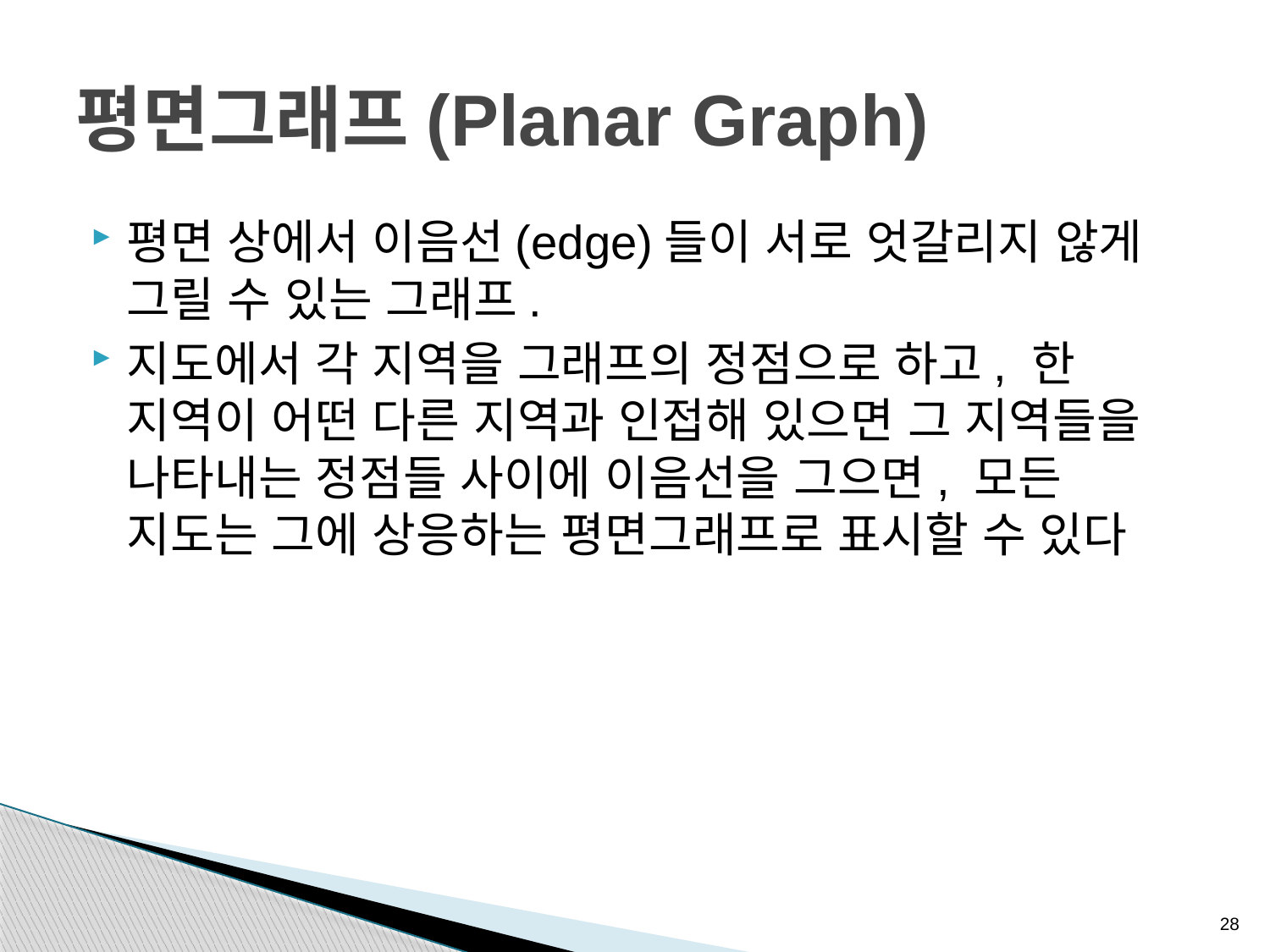

# 평면그래프(Planar Graph)
평면 상에서 이음선(edge)들이 서로 엇갈리지 않게 그릴 수 있는 그래프.
지도에서 각 지역을 그래프의 정점으로 하고, 한 지역이 어떤 다른 지역과 인접해 있으면 그 지역들을 나타내는 정점들 사이에 이음선을 그으면, 모든 지도는 그에 상응하는 평면그래프로 표시할 수 있다
28